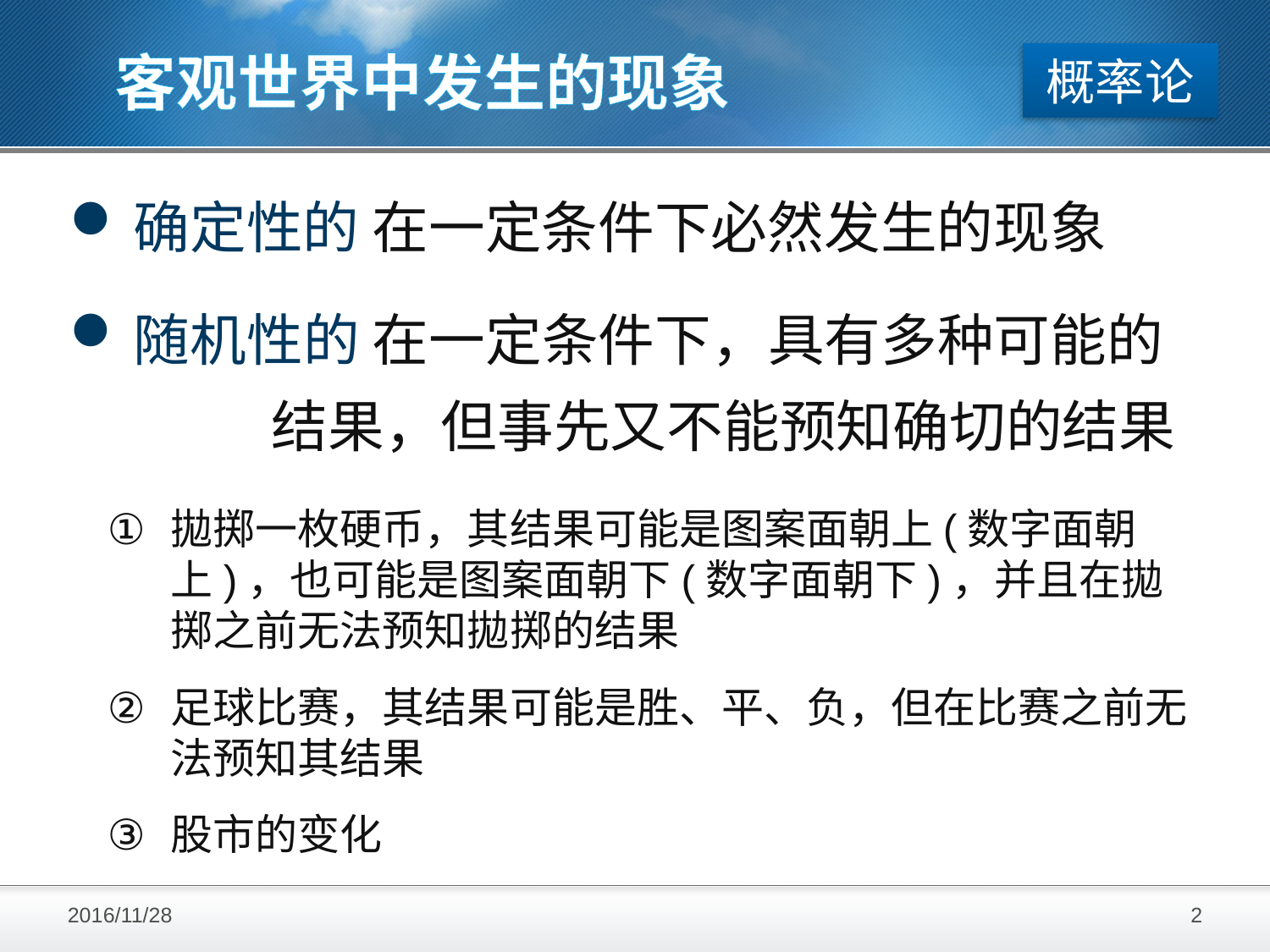

客观世界中发生的现象
概率论
确定性的 在一定条件下必然发生的现象
随机性的 在一定条件下，具有多种可能的
结果，但事先又不能预知确切的结果
拋掷一枚硬币，其结果可能是图案面朝上(数字面朝上)，也可能是图案面朝下(数字面朝下)，并且在拋掷之前无法预知拋掷的结果
足球比赛，其结果可能是胜、平、负，但在比赛之前无法预知其结果
股市的变化
2016/11/28
2